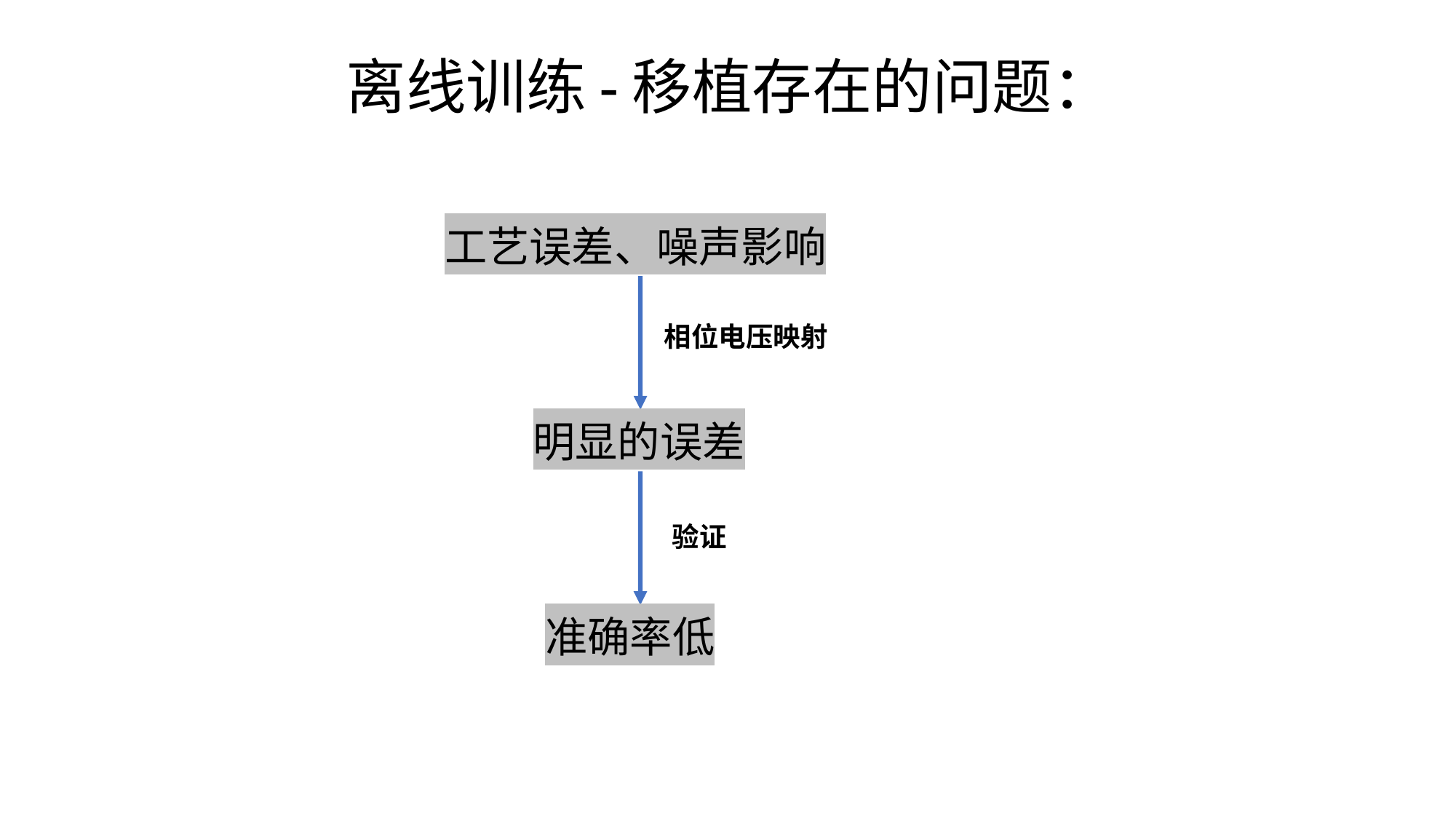

# 离线训练-移植存在的问题：
工艺误差、噪声影响
相位电压映射
明显的误差
验证
准确率低